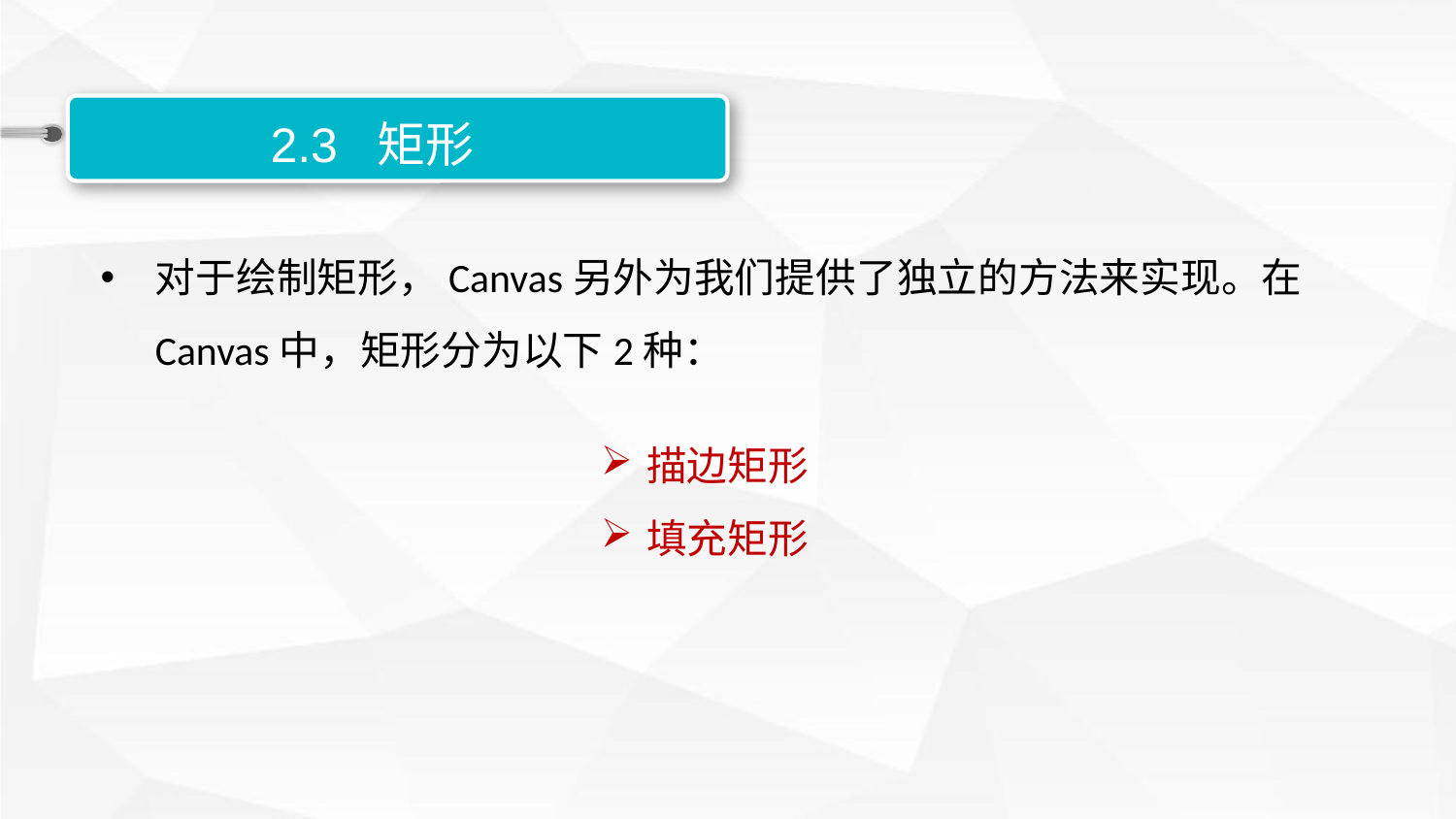

2.3  矩形

对于绘制矩形，Canvas另外为我们提供了独立的方法来实现。在Canvas中，矩形分为以下2种：
描边矩形
填充矩形